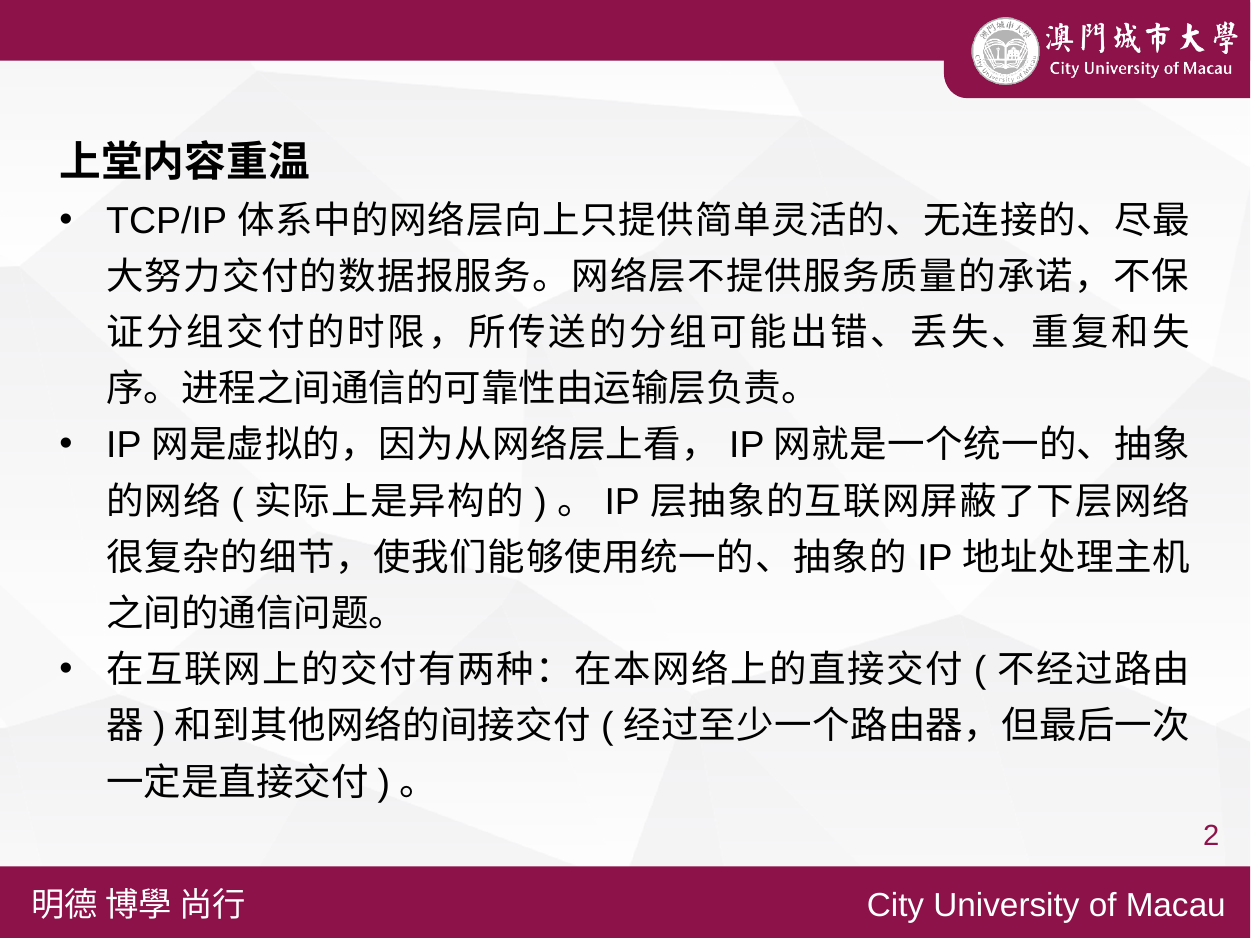

上堂内容重温
TCP/IP体系中的网络层向上只提供简单灵活的、无连接的、尽最大努力交付的数据报服务。网络层不提供服务质量的承诺，不保证分组交付的时限，所传送的分组可能出错、丢失、重复和失序。进程之间通信的可靠性由运输层负责。
IP网是虚拟的，因为从网络层上看，IP网就是一个统一的、抽象的网络(实际上是异构的)。IP层抽象的互联网屏蔽了下层网络很复杂的细节，使我们能够使用统一的、抽象的IP地址处理主机之间的通信问题。
在互联网上的交付有两种：在本网络上的直接交付(不经过路由器)和到其他网络的间接交付(经过至少一个路由器，但最后一次一定是直接交付)。
2